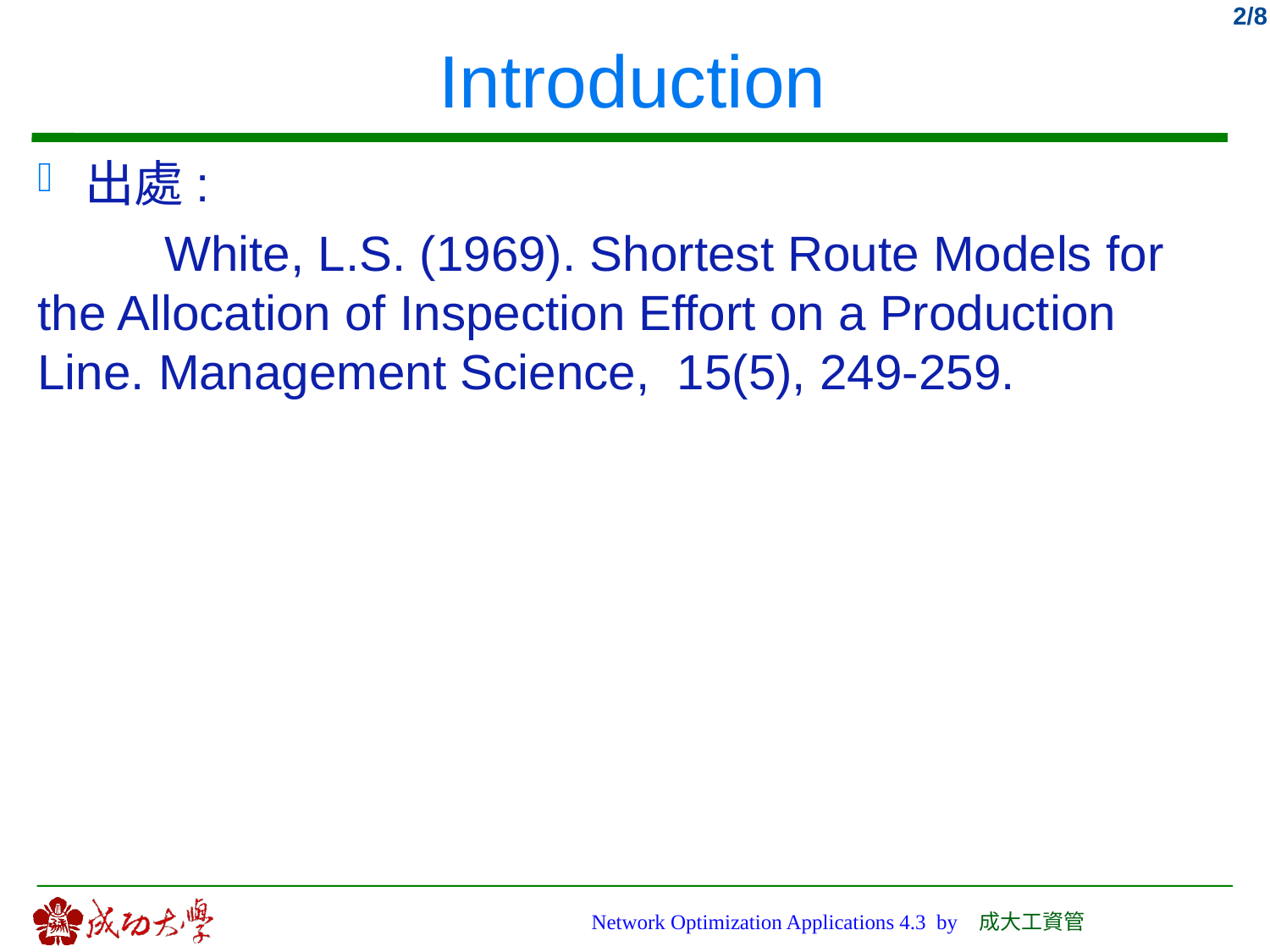

# Introduction
出處:
	White, L.S. (1969). Shortest Route Models for the Allocation of Inspection Effort on a Production Line. Management Science,  15(5), 249-259.
Network Optimization Applications 4.3  by   成大工資管